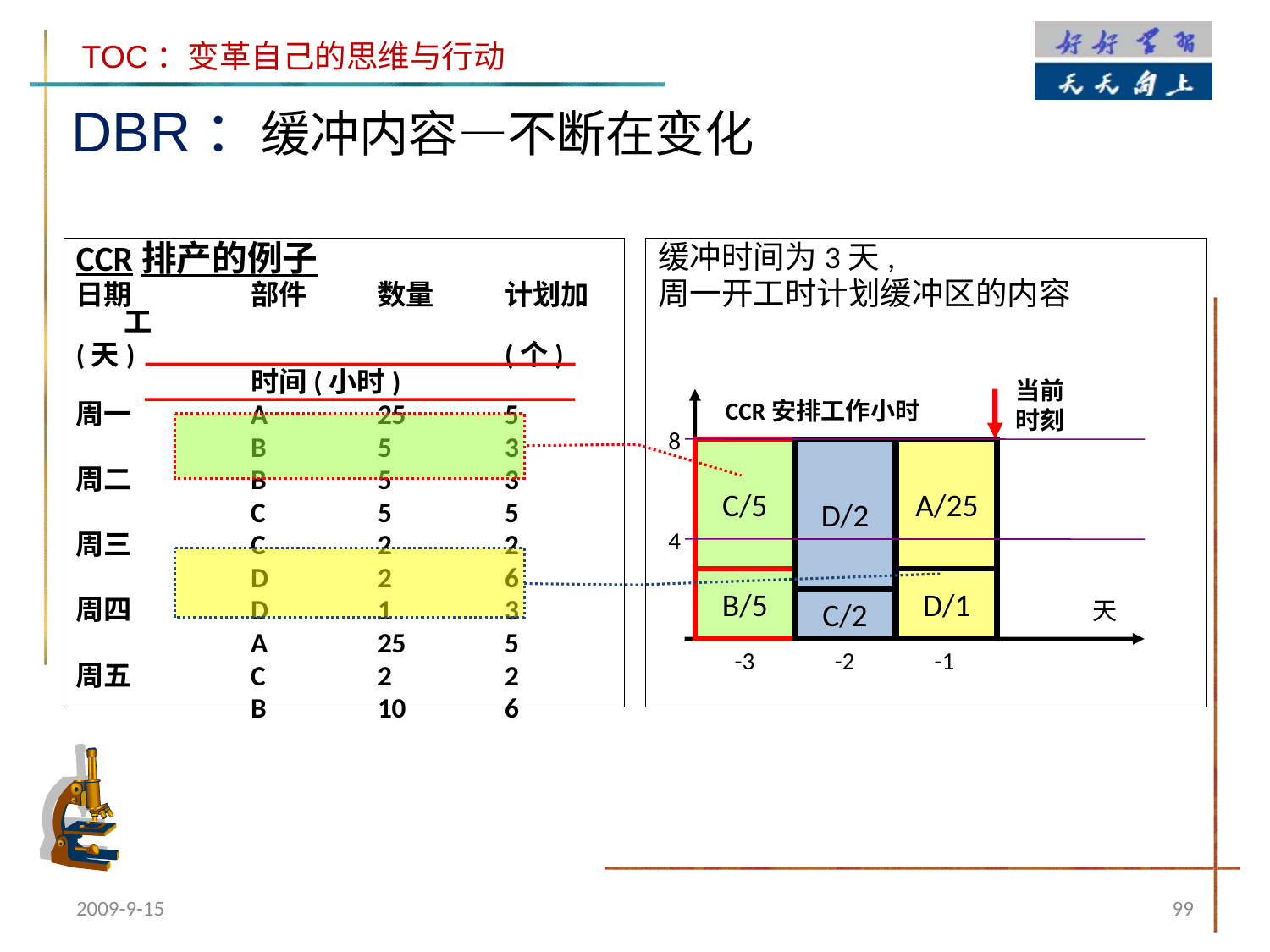

DBR：缓冲内容—不断在变化
CCR排产的例子
日期	部件	数量	计划加工
(天)			(个)	时间(小时)
周一	A	25	5
		B	5	3
周二	B	5	3
		C	5	5
周三	C	2	2
		D	2	6
周四	D	1	3
		A	25	5
周五	C 	2	2
		B	10	6

缓冲时间为3天,
周一开工时计划缓冲区的内容

当前时刻

CCR安排工作小时

8
C/5
D/2
A/25

4

B/5
D/1
天
C/2

-3
-2
-1
2009-9-15
99